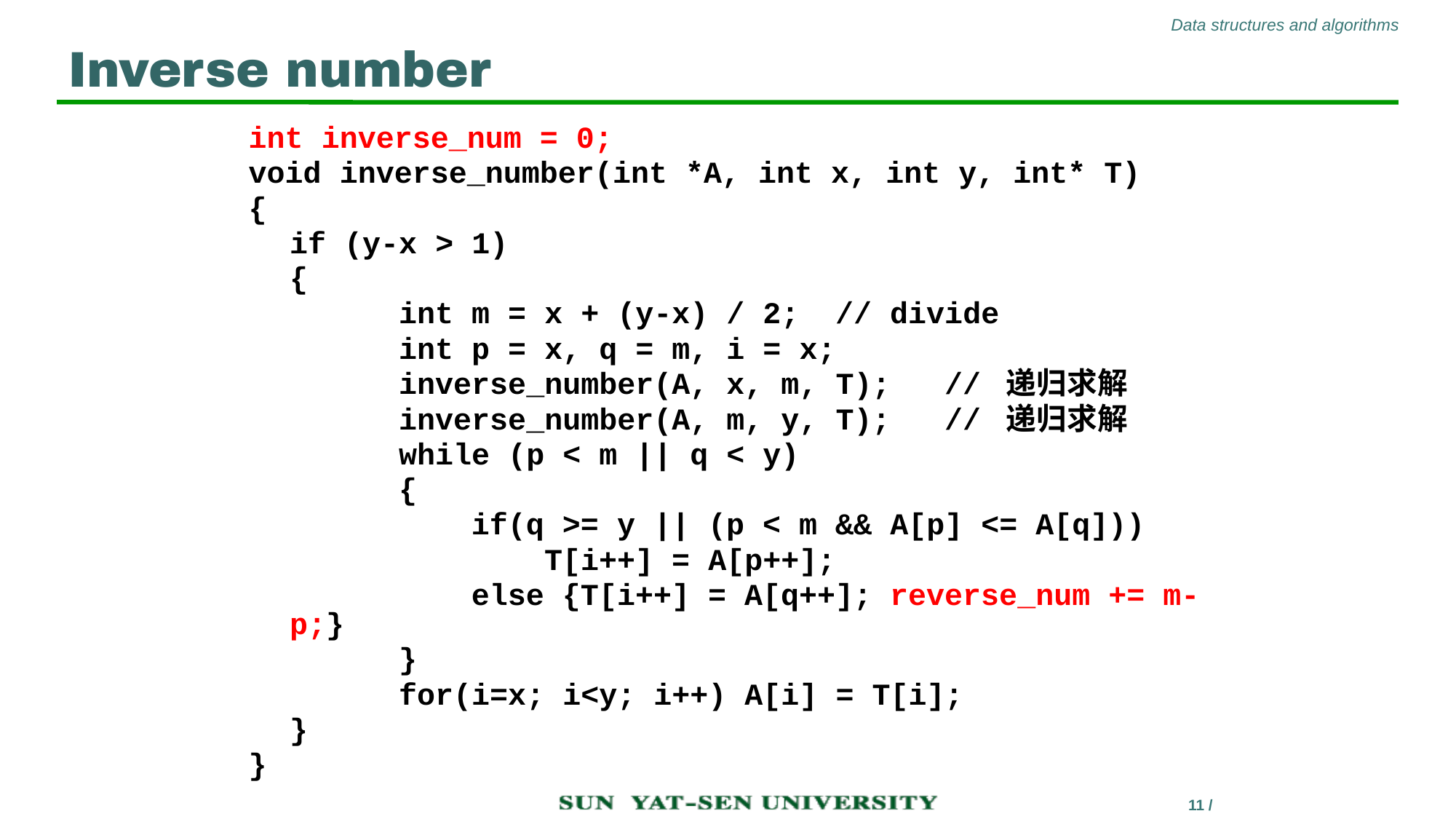

# Inverse number
int inverse_num = 0;
void inverse_number(int *A, int x, int y, int* T)
{
	if (y-x > 1)
	{
		int m = x + (y-x) / 2;	// divide
		int p = x, q = m, i = x;
		inverse_number(A, x, m, T);	// 递归求解
		inverse_number(A, m, y, T);	// 递归求解
		while (p < m || q < y)
		{
		    if(q >= y || (p < m && A[p] <= A[q]))
			  T[i++] = A[p++];
		    else {T[i++] = A[q++]; reverse_num += m-p;}
		}
		for(i=x; i<y; i++) A[i] = T[i];
	}
}